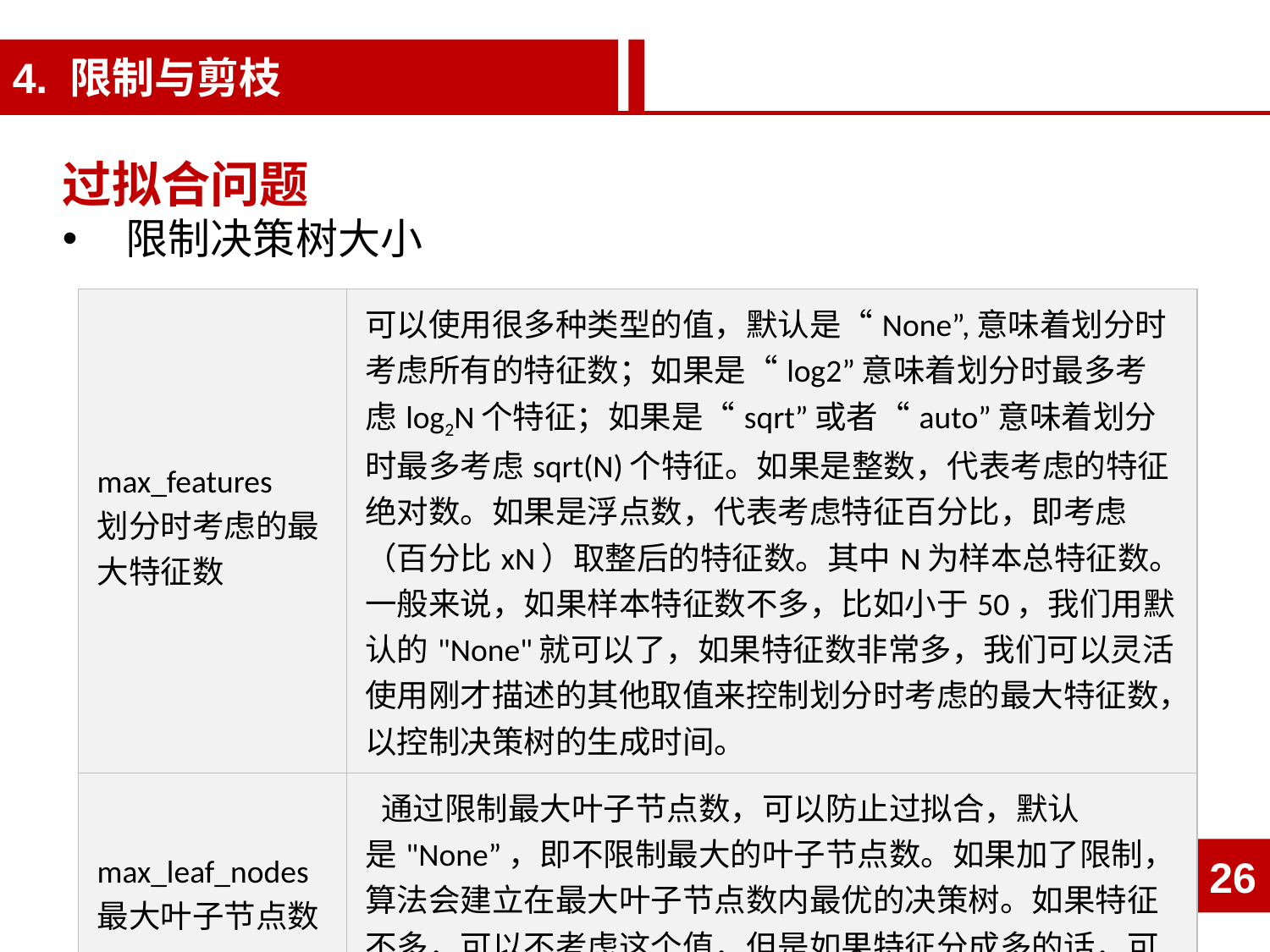

4. 限制与剪枝

过拟合问题
限制决策树大小

| max\_features 划分时考虑的最大特征数 | 可以使用很多种类型的值，默认是“None”,意味着划分时考虑所有的特征数；如果是“log2”意味着划分时最多考虑log2N个特征；如果是“sqrt”或者“auto”意味着划分时最多考虑sqrt(N)个特征。如果是整数，代表考虑的特征绝对数。如果是浮点数，代表考虑特征百分比，即考虑（百分比xN）取整后的特征数。其中N为样本总特征数。 一般来说，如果样本特征数不多，比如小于50，我们用默认的"None"就可以了，如果特征数非常多，我们可以灵活使用刚才描述的其他取值来控制划分时考虑的最大特征数，以控制决策树的生成时间。 |
| --- | --- |
| max\_leaf\_nodes 最大叶子节点数 | 通过限制最大叶子节点数，可以防止过拟合，默认是"None”，即不限制最大的叶子节点数。如果加了限制，算法会建立在最大叶子节点数内最优的决策树。如果特征不多，可以不考虑这个值，但是如果特征分成多的话，可以加以限制，具体的值可以通过交叉验证得到。 |
26